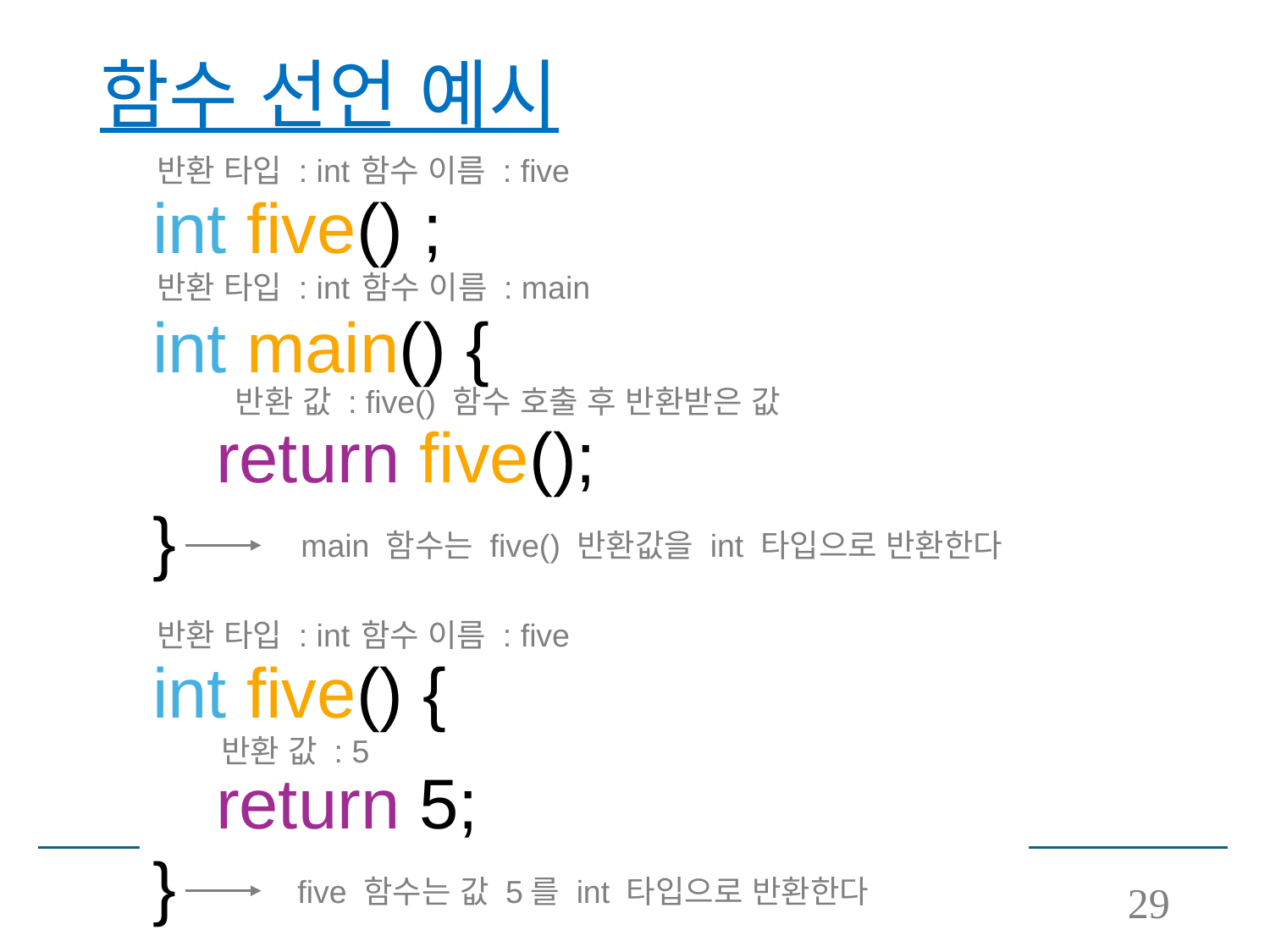

# 함수 선언 예시
반환 타입 : int
함수 이름 : five
int five() ;
int main() {
return five();
}
int five() {
return 5;
}
반환 타입 : int
함수 이름 : main
반환 값 : five() 함수 호출 후 반환받은 값
main 함수는 five() 반환값을 int 타입으로 반환한다
반환 타입 : int
함수 이름 : five
반환 값 : 5
five 함수는 값 5를 int 타입으로 반환한다
C (2025)
29